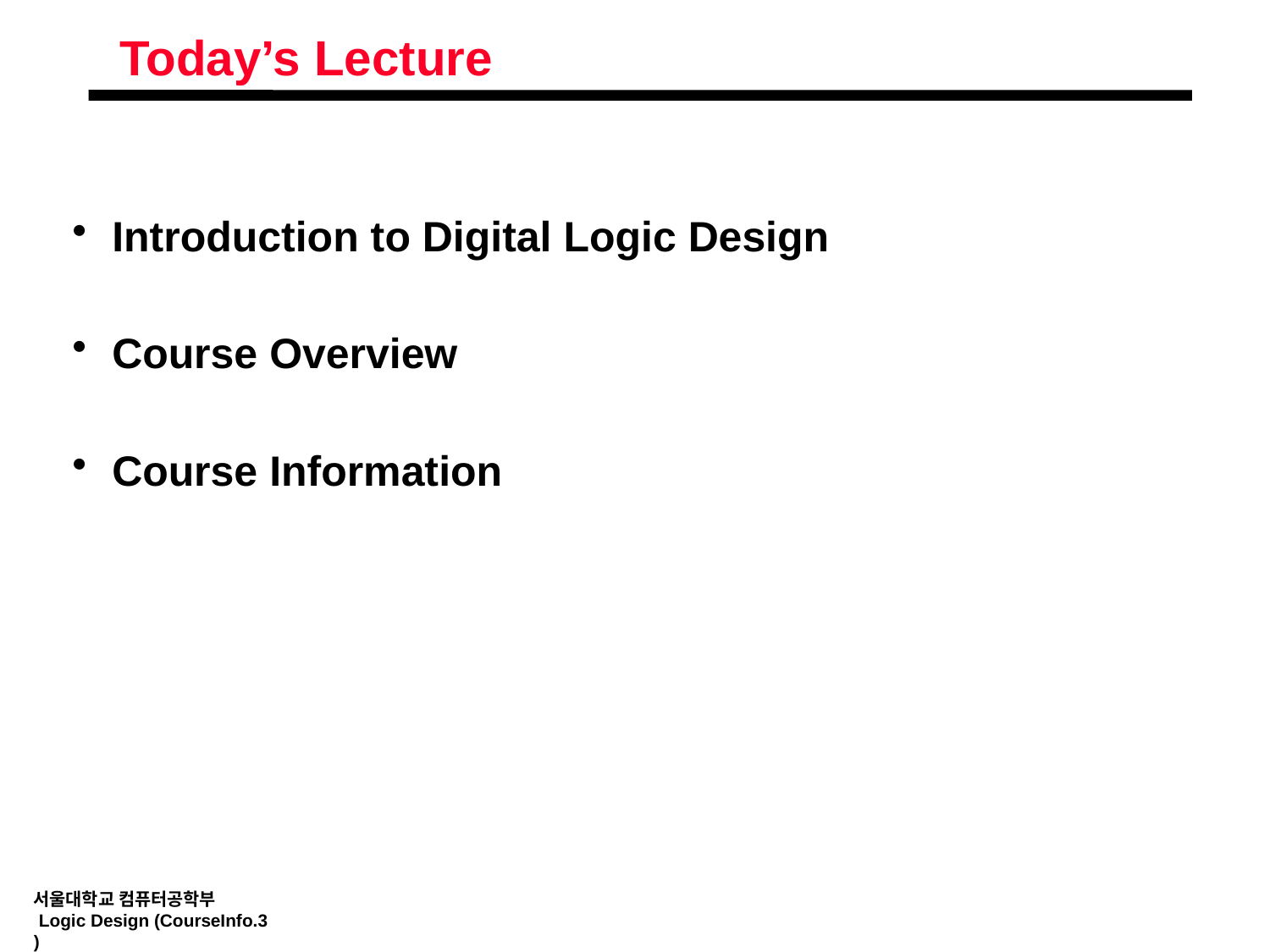

# Today’s Lecture

Introduction to Digital Logic Design

Course Overview

Course Information

서울대학교 컴퓨터공학부
 Logic Design (CourseInfo.3)